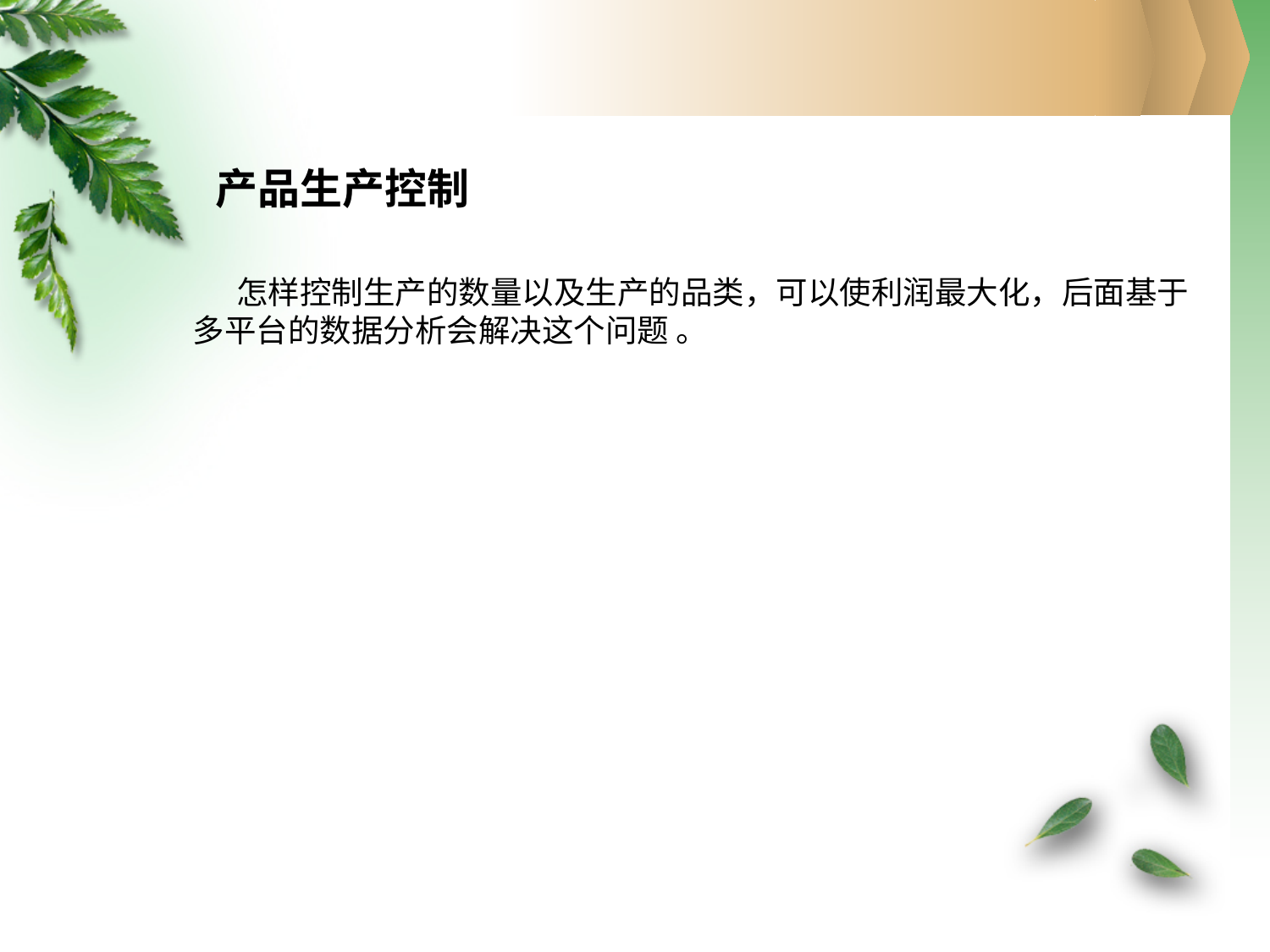

产品生产控制
     怎样控制生产的数量以及生产的品类，可以使利润最大化，后面基于
多平台的数据分析会解决这个问题 。